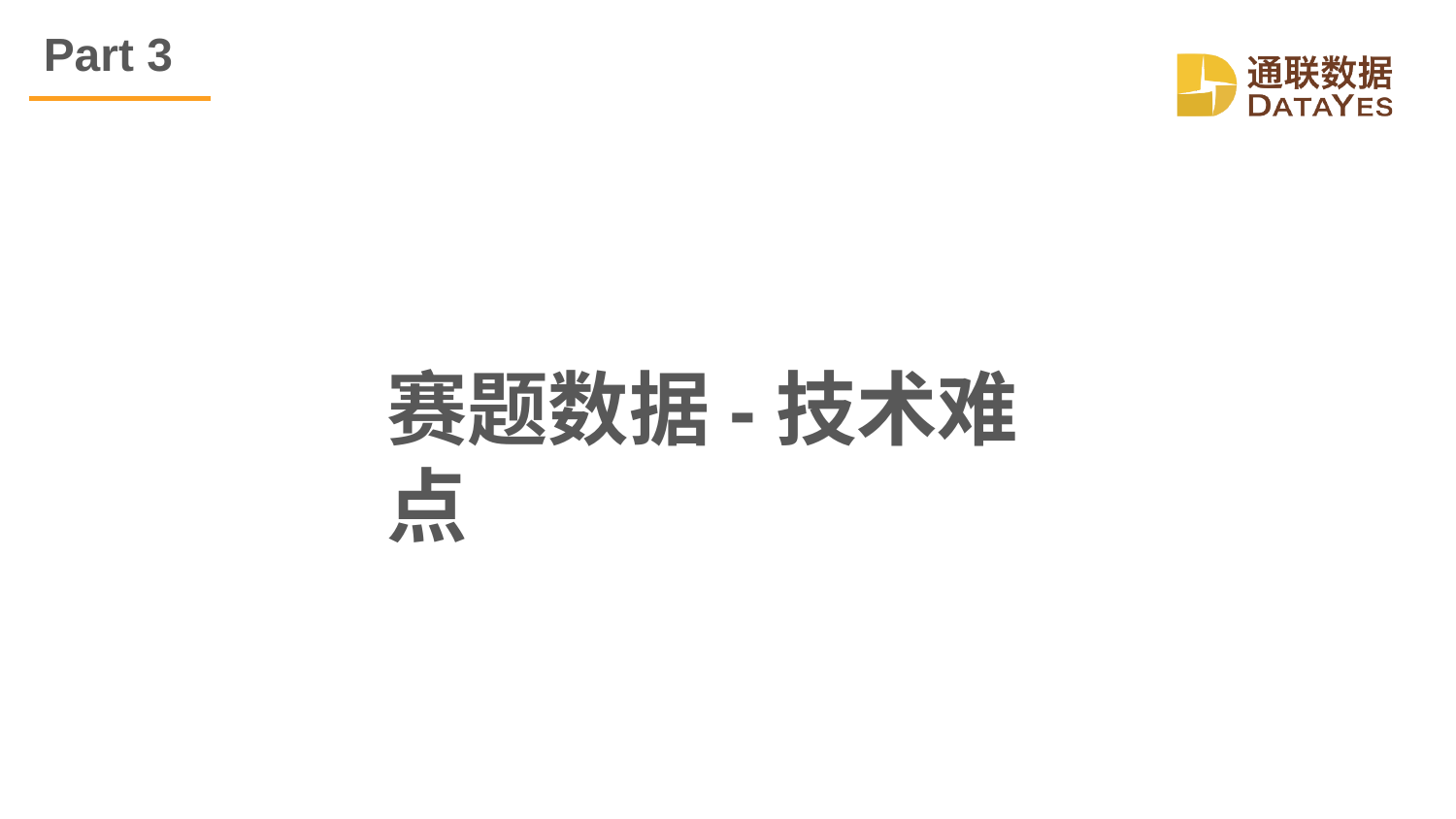

Part 3

赛题数据-技术难点

Copyright © 2017 DataYes. All rights reserved	● 保密文件，请勿外泄